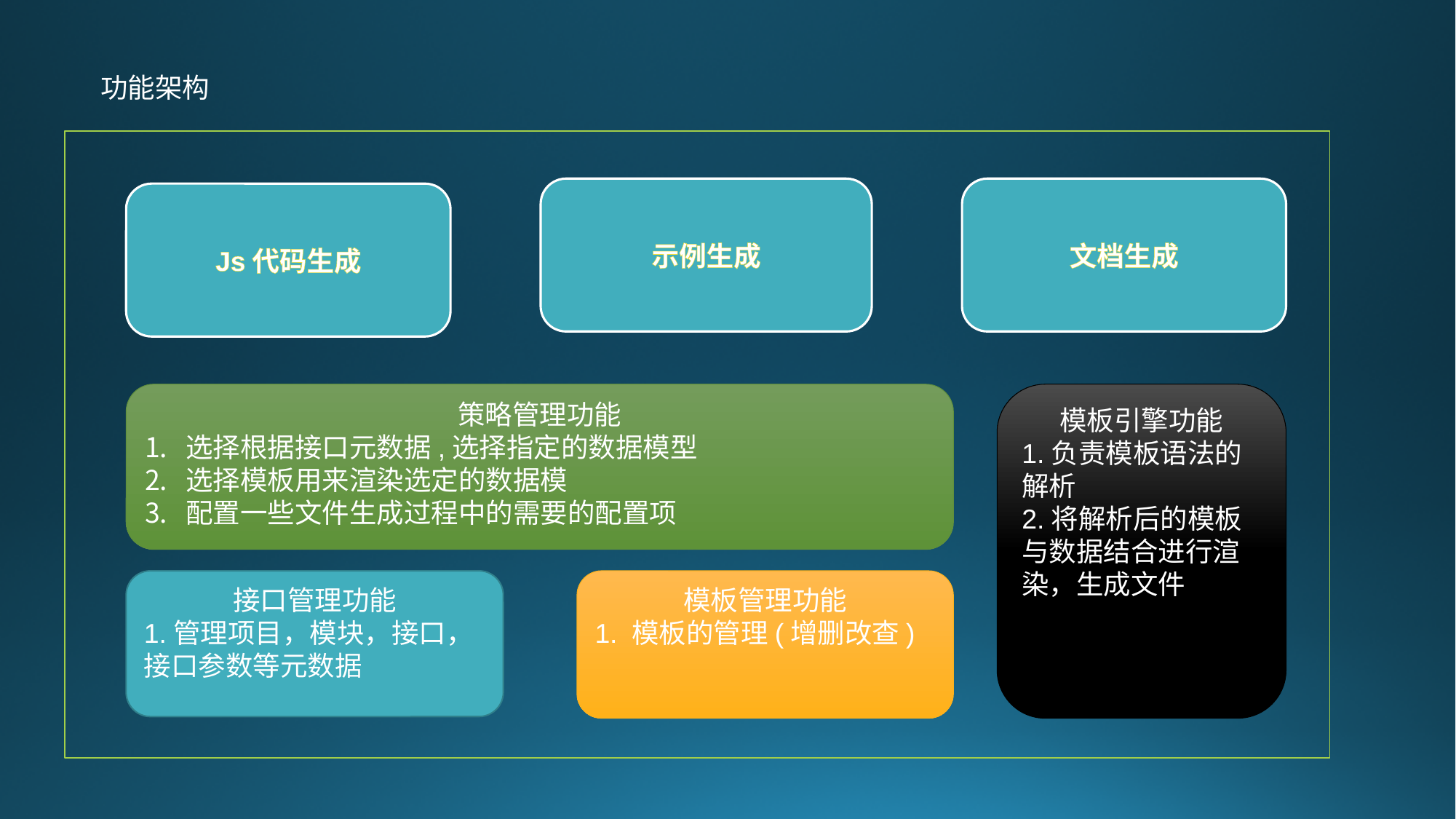

功能架构

示例生成
文档生成
Js代码生成
策略管理功能
选择根据接口元数据,选择指定的数据模型
选择模板用来渲染选定的数据模
配置一些文件生成过程中的需要的配置项
模板引擎功能
1.负责模板语法的解析
2.将解析后的模板与数据结合进行渲染，生成文件
模板管理功能
1. 模板的管理(增删改查)
接口管理功能
1.管理项目，模块，接口，接口参数等元数据